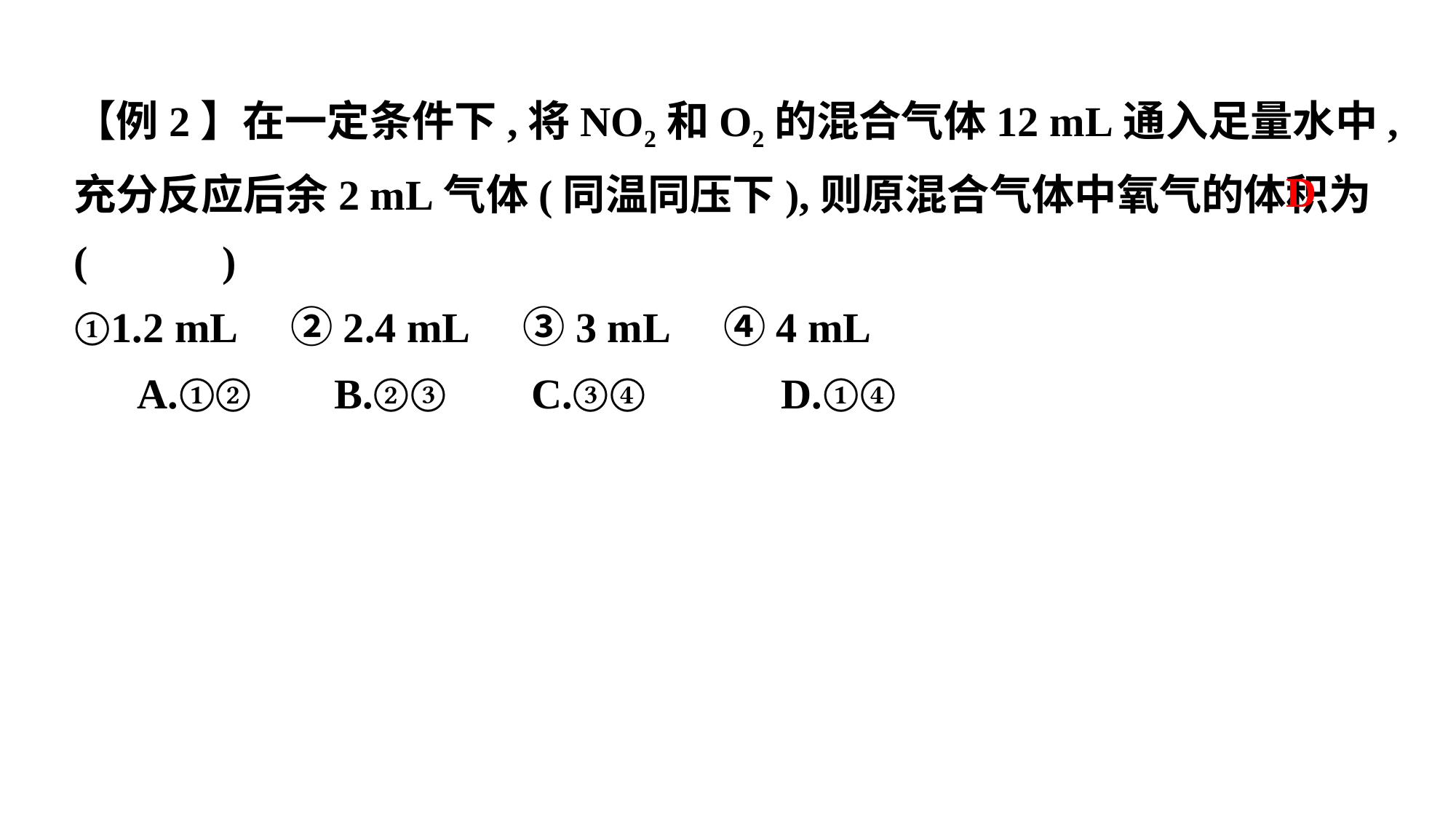

【例2】在一定条件下,将NO2和O2的混合气体12 mL通入足量水中,充分反应后余2 mL气体(同温同压下),则原混合气体中氧气的体积为(　   　)
①1.2 mL　②2.4 mL　③3 mL　④4 mL
      A.①②	    B.②③	  C.③④	     D.①④
D